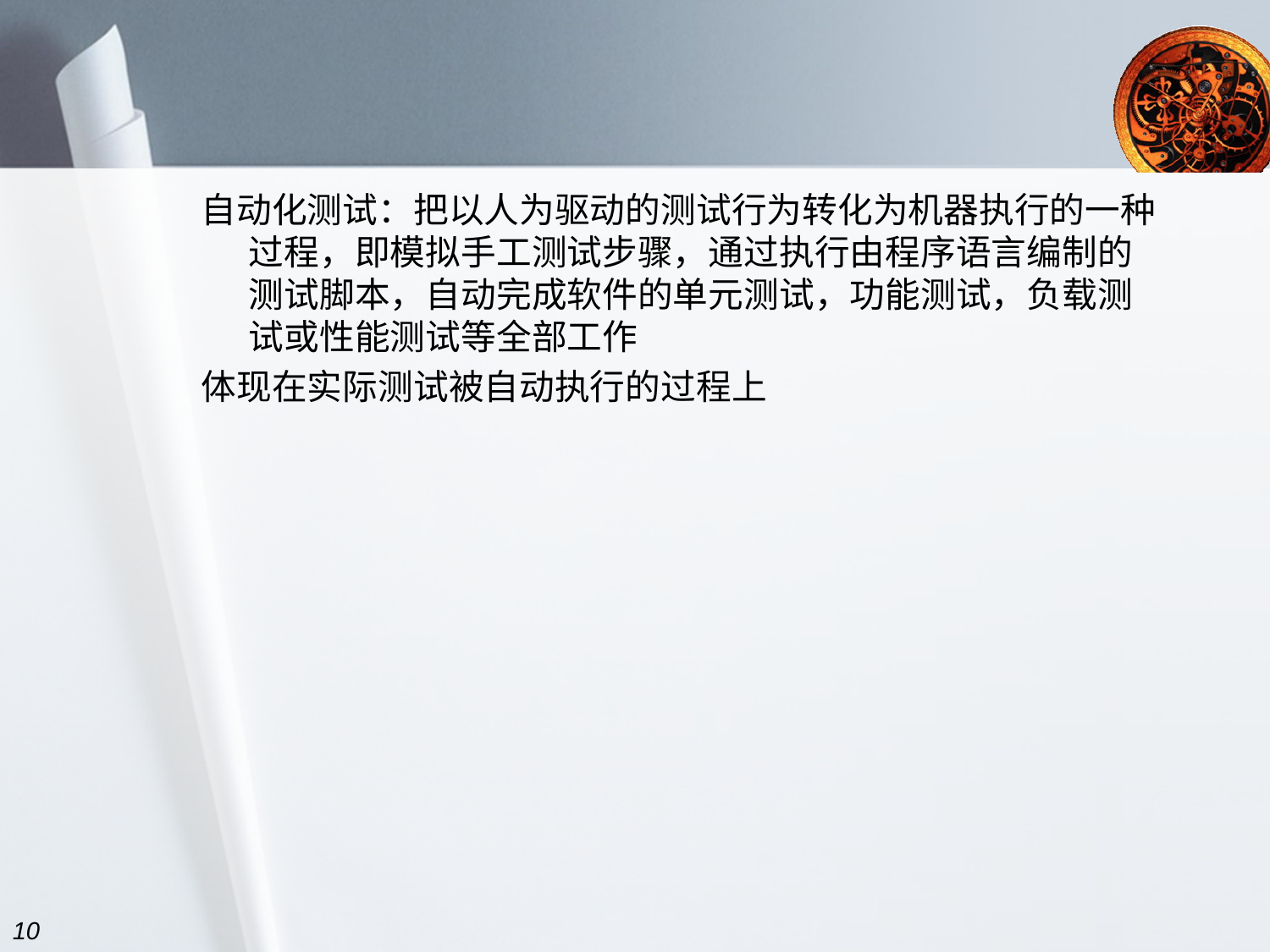

#
自动化测试：把以人为驱动的测试行为转化为机器执行的一种过程，即模拟手工测试步骤，通过执行由程序语言编制的测试脚本，自动完成软件的单元测试，功能测试，负载测试或性能测试等全部工作
体现在实际测试被自动执行的过程上

10